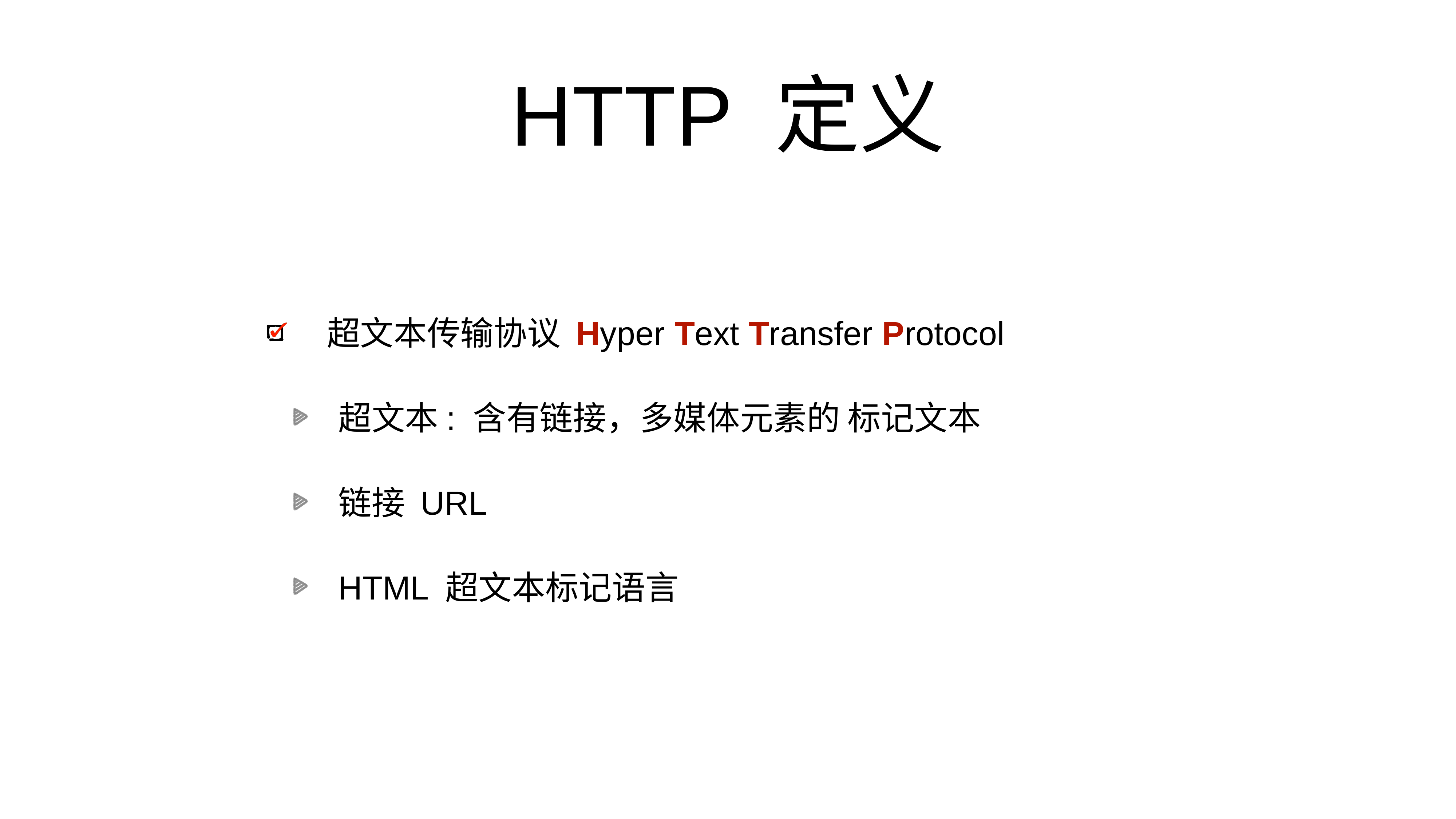

# HTTP 定义
超文本传输协议 Hyper Text Transfer Protocol
超文本: 含有链接，多媒体元素的 标记文本
链接 URL
HTML 超文本标记语言